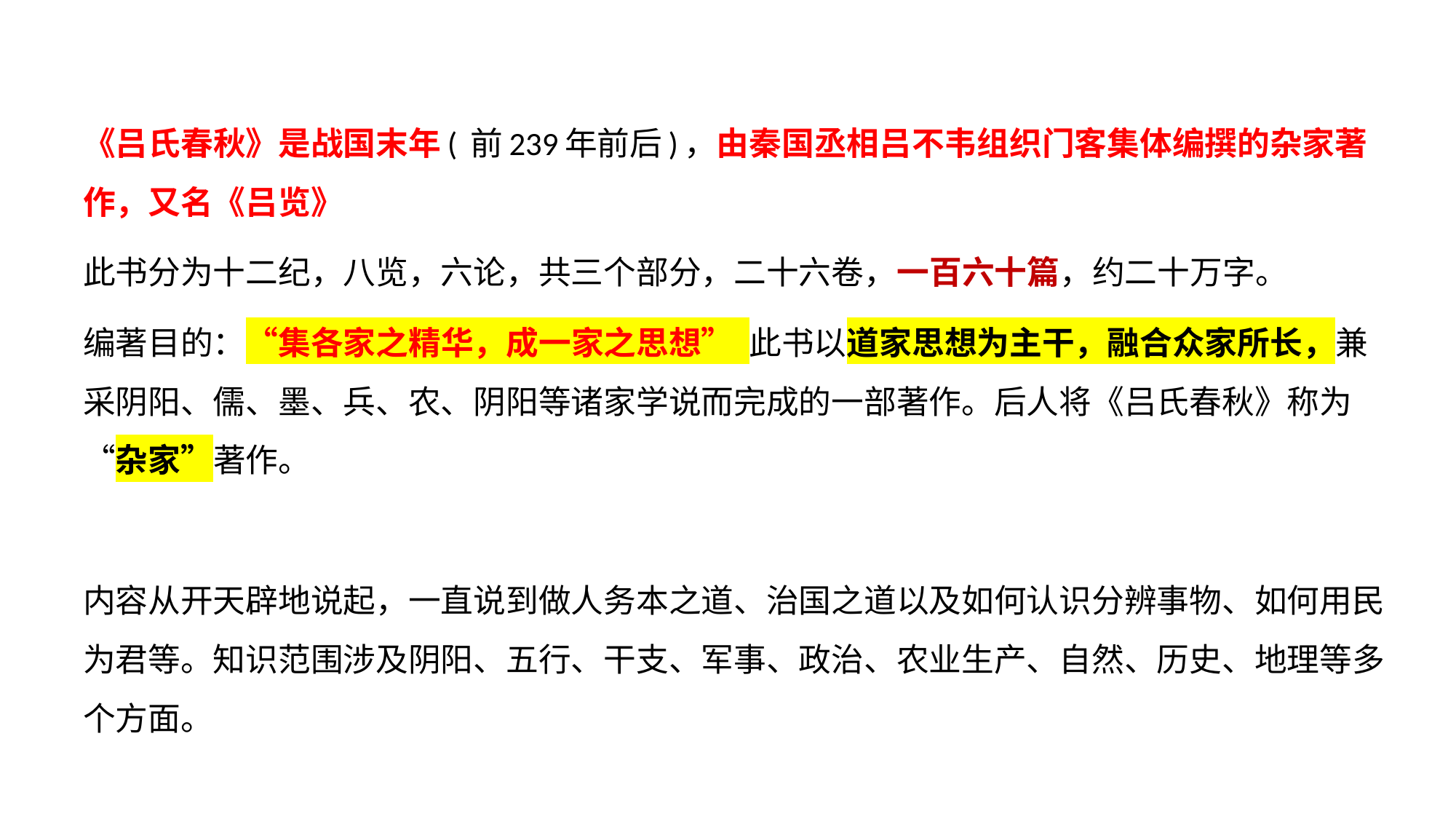

《吕氏春秋》是战国末年( 前239年前后)，由秦国丞相吕不韦组织门客集体编撰的杂家著作，又名《吕览》
此书分为十二纪，八览，六论，共三个部分，二十六卷，一百六十篇，约二十万字。
编著目的：“集各家之精华，成一家之思想”  此书以道家思想为主干，融合众家所长，兼采阴阳、儒、墨、兵、农、阴阳等诸家学说而完成的一部著作。后人将《吕氏春秋》称为“杂家”著作。

内容从开天辟地说起，一直说到做人务本之道、治国之道以及如何认识分辨事物、如何用民为君等。知识范围涉及阴阳、五行、干支、军事、政治、农业生产、自然、历史、地理等多个方面。